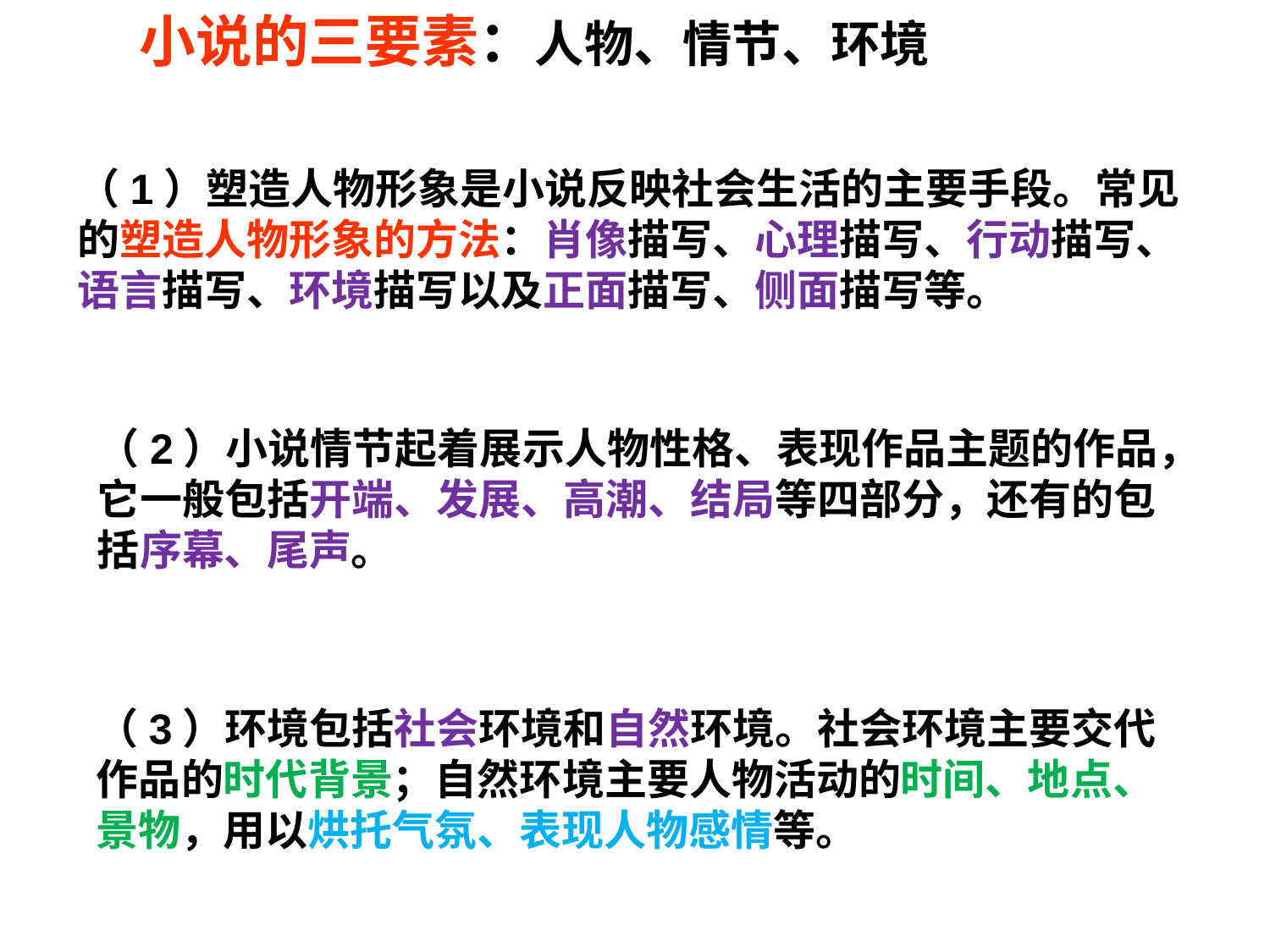

小说的三要素：人物、情节、环境

（1）塑造人物形象是小说反映社会生活的主要手段。常见的塑造人物形象的方法：肖像描写、心理描写、行动描写、语言描写、环境描写以及正面描写、侧面描写等。
（2）小说情节起着展示人物性格、表现作品主题的作品，它一般包括开端、发展、高潮、结局等四部分，还有的包括序幕、尾声。
（3）环境包括社会环境和自然环境。社会环境主要交代作品的时代背景；自然环境主要人物活动的时间、地点、景物，用以烘托气氛、表现人物感情等。